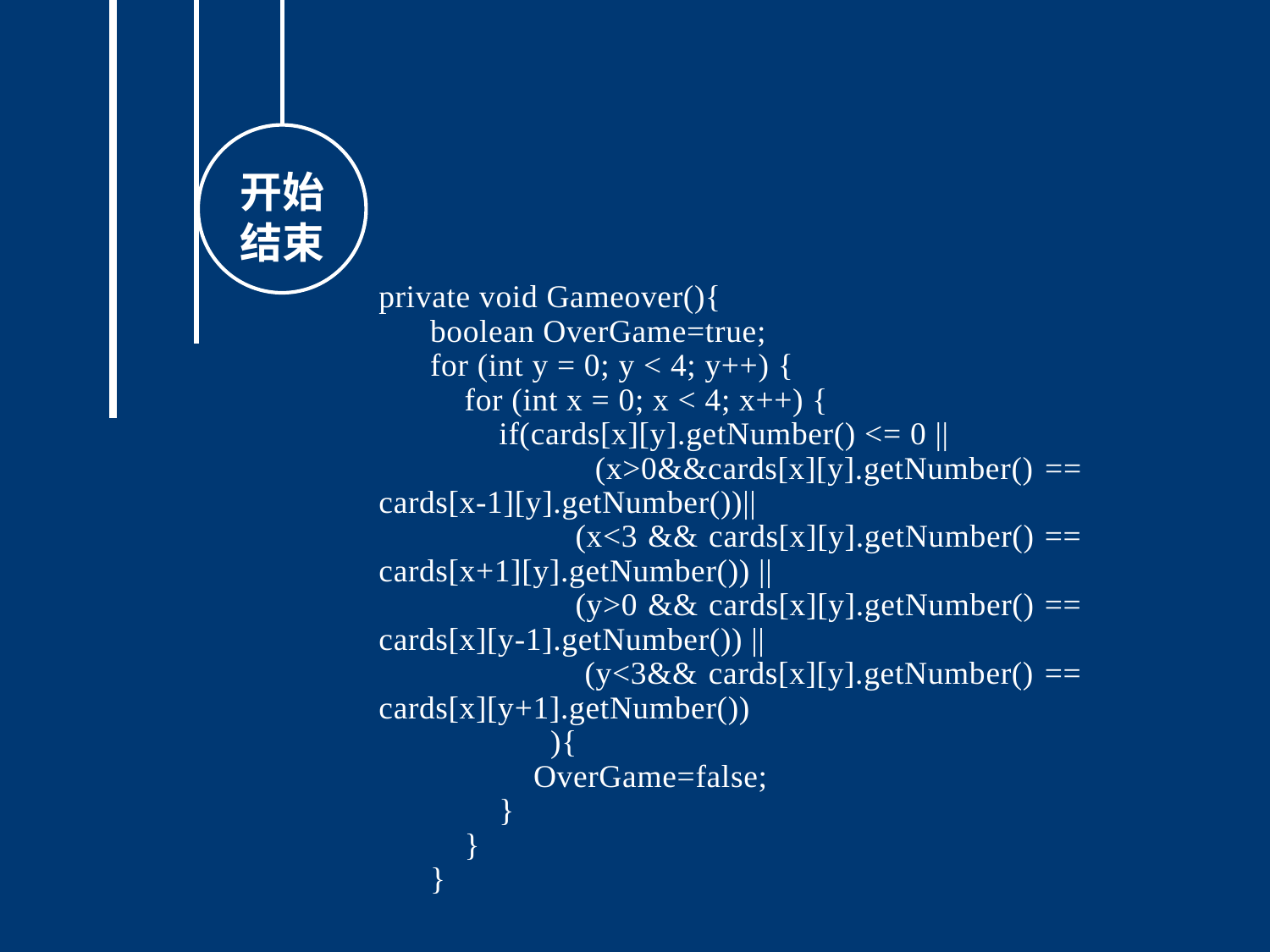

开始
结束
private void Gameover(){
      boolean OverGame=true;
      for (int y = 0; y < 4; y++) {
          for (int x = 0; x < 4; x++) {
              if(cards[x][y].getNumber() <= 0 ||
                   (x>0&&cards[x][y].getNumber() == cards[x-1][y].getNumber())||
                   (x<3 && cards[x][y].getNumber() == cards[x+1][y].getNumber()) ||
                   (y>0 && cards[x][y].getNumber() == cards[x][y-1].getNumber()) ||
                   (y<3&& cards[x][y].getNumber() == cards[x][y+1].getNumber())
                    ){
                  OverGame=false;
              }
          }
      }